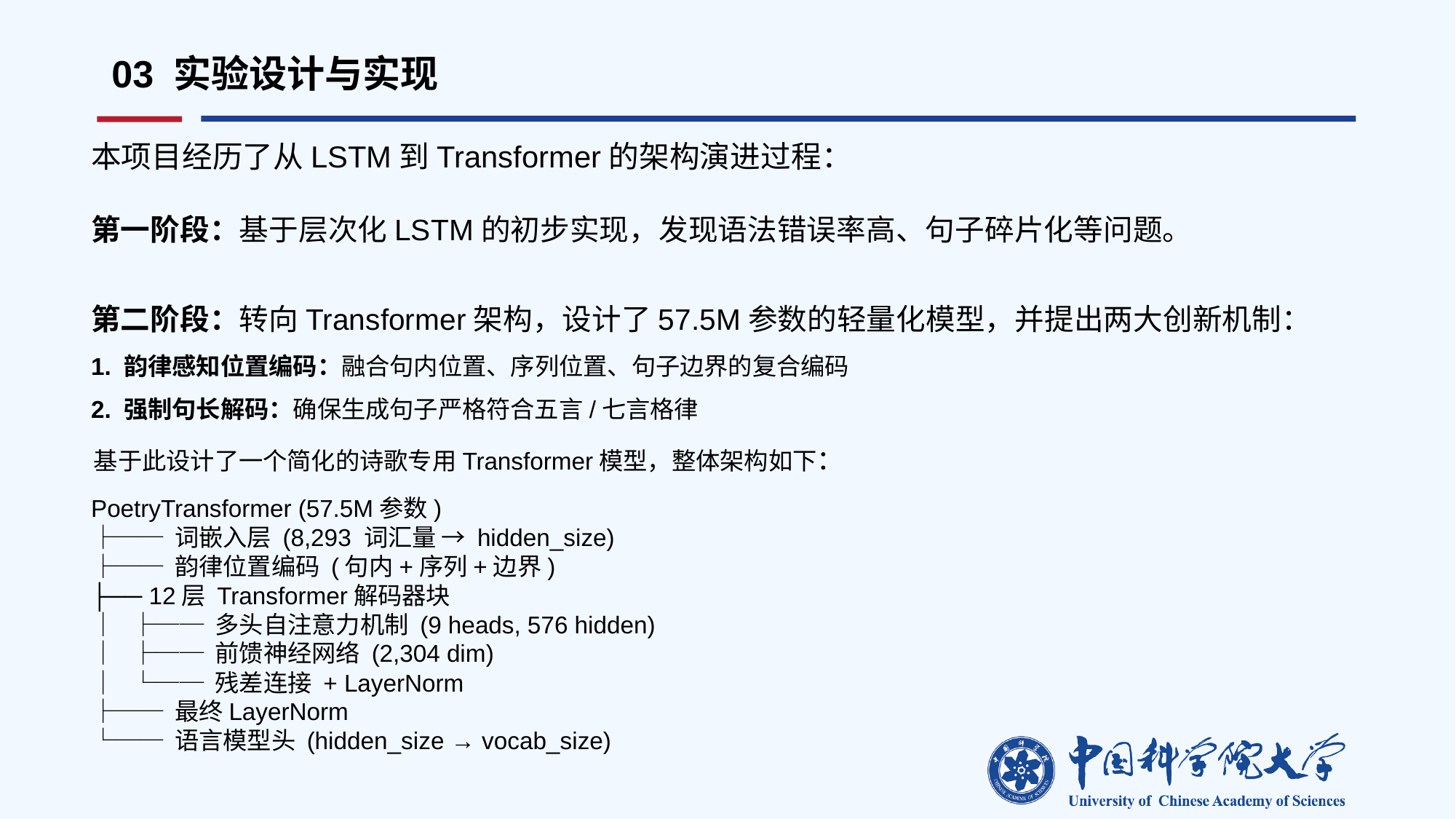

03 实验设计与实现
本项目经历了从LSTM到Transformer的架构演进过程：

第一阶段：基于层次化LSTM的初步实现，发现语法错误率高、句子碎片化等问题。

第二阶段：转向Transformer架构，设计了57.5M参数的轻量化模型，并提出两大创新机制：
1. 韵律感知位置编码：融合句内位置、序列位置、句子边界的复合编码
2. 强制句长解码：确保生成句子严格符合五言/七言格律

基于此设计了一个简化的诗歌专用Transformer模型，整体架构如下：
PoetryTransformer (57.5M参数)
├── 词嵌入层 (8,293 词汇量 → hidden_size)
├── 韵律位置编码 (句内+序列+边界)
├── 12层 Transformer解码器块
│   ├── 多头自注意力机制 (9 heads, 576 hidden)
│   ├── 前馈神经网络 (2,304 dim)
│   └── 残差连接 + LayerNorm
├── 最终LayerNorm
└── 语言模型头 (hidden_size → vocab_size)